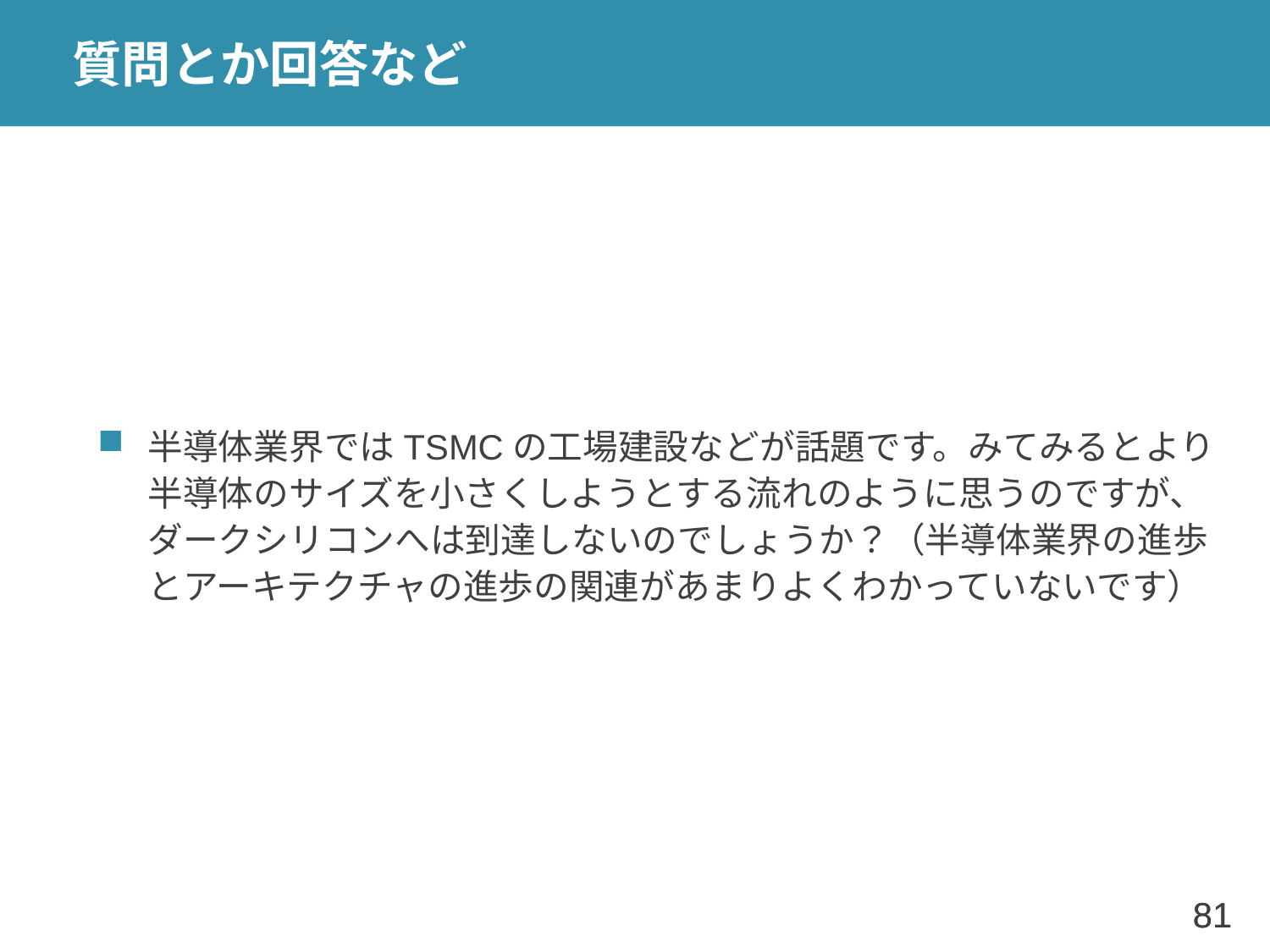

# 質問とか回答など
半導体業界ではTSMCの工場建設などが話題です。みてみるとより半導体のサイズを小さくしようとする流れのように思うのですが、ダークシリコンへは到達しないのでしょうか？（半導体業界の進歩とアーキテクチャの進歩の関連があまりよくわかっていないです）